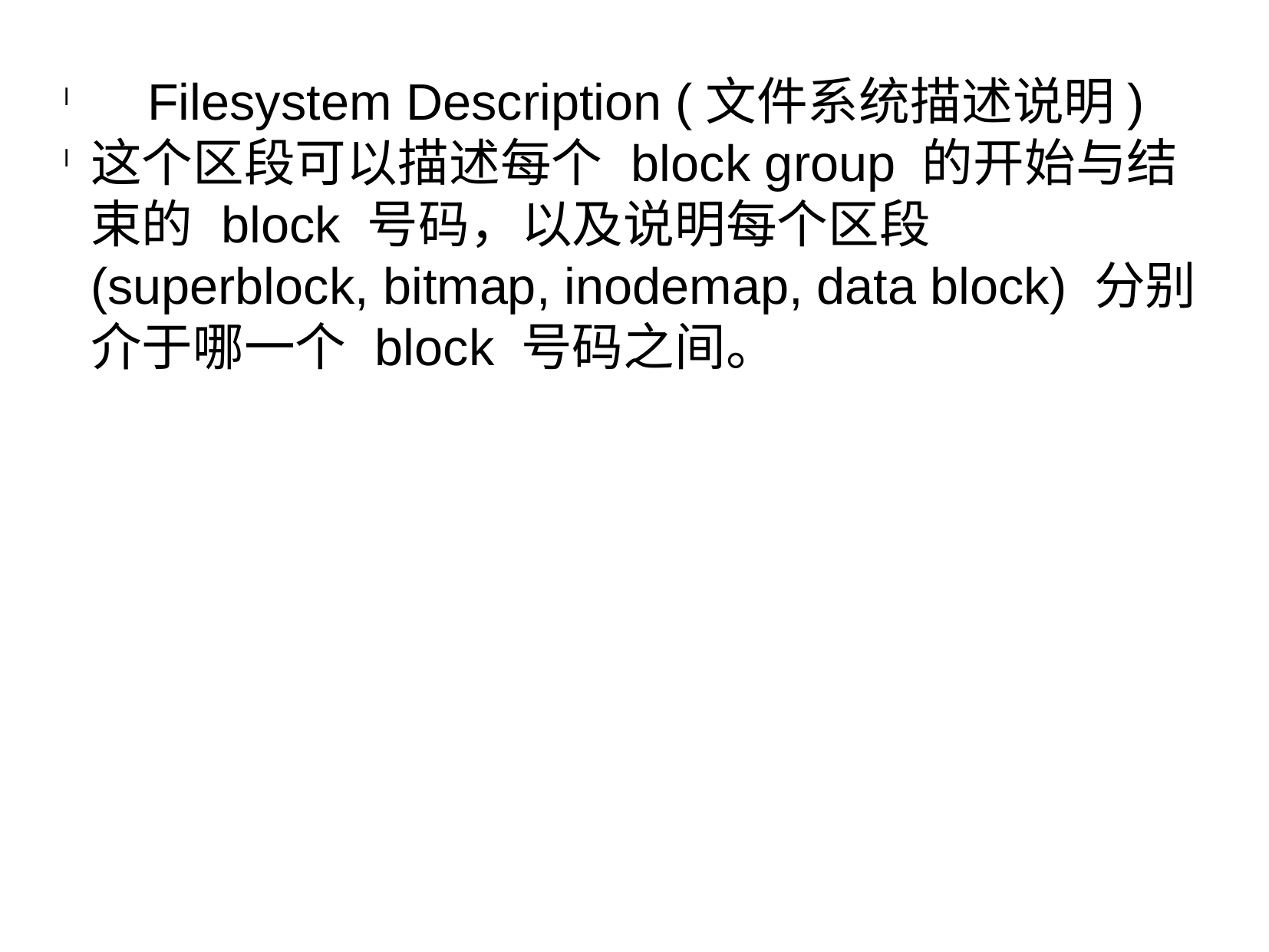

Filesystem Description (文件系统描述说明)
这个区段可以描述每个 block group 的开始与结束的 block 号码，以及说明每个区段 (superblock, bitmap, inodemap, data block) 分别介于哪一个 block 号码之间。